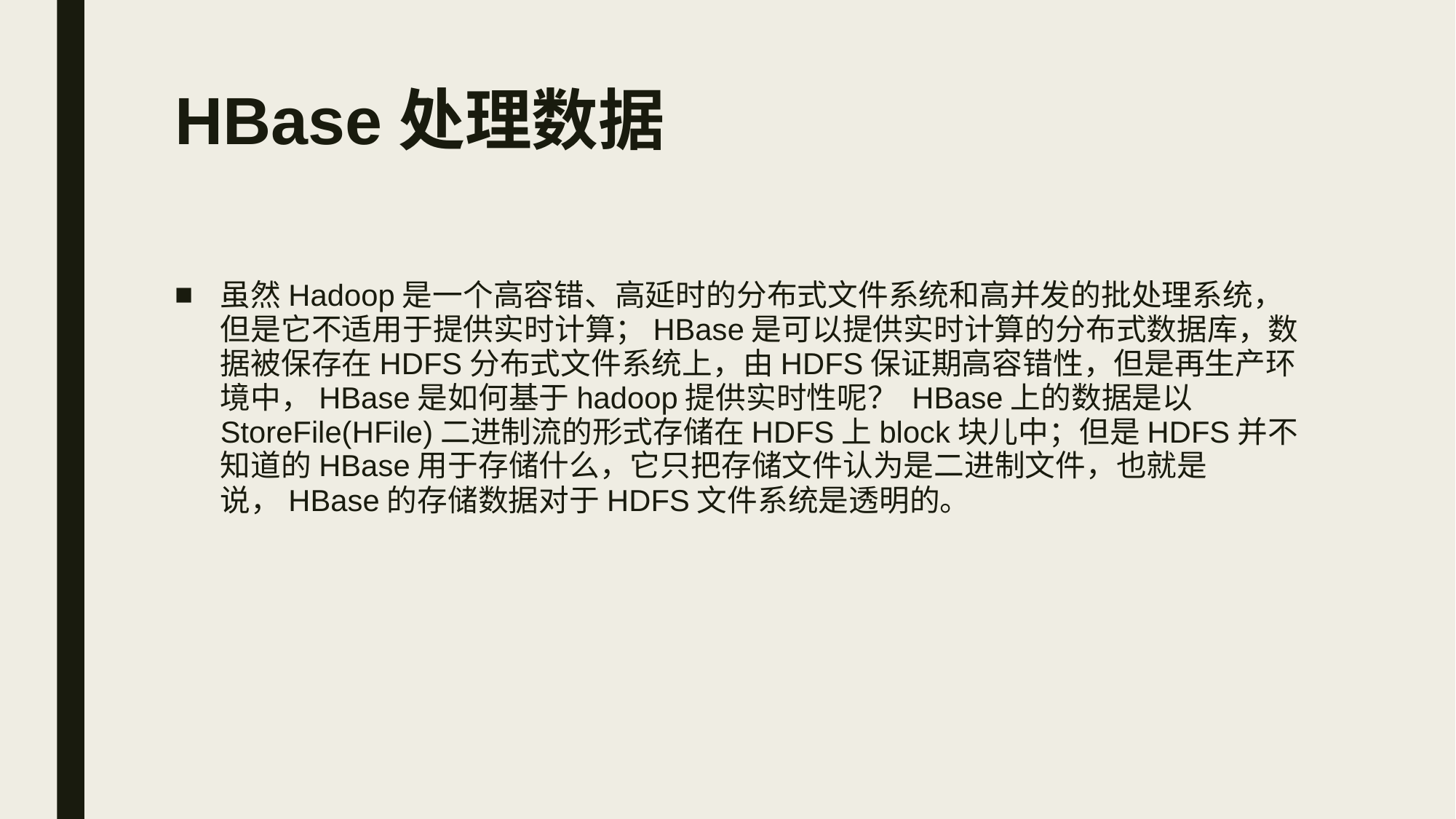

# HBase处理数据
虽然Hadoop是一个高容错、高延时的分布式文件系统和高并发的批处理系统，但是它不适用于提供实时计算；HBase是可以提供实时计算的分布式数据库，数据被保存在HDFS分布式文件系统上，由HDFS保证期高容错性，但是再生产环境中，HBase是如何基于hadoop提供实时性呢？ HBase上的数据是以StoreFile(HFile)二进制流的形式存储在HDFS上block块儿中；但是HDFS并不知道的HBase用于存储什么，它只把存储文件认为是二进制文件，也就是说，HBase的存储数据对于HDFS文件系统是透明的。